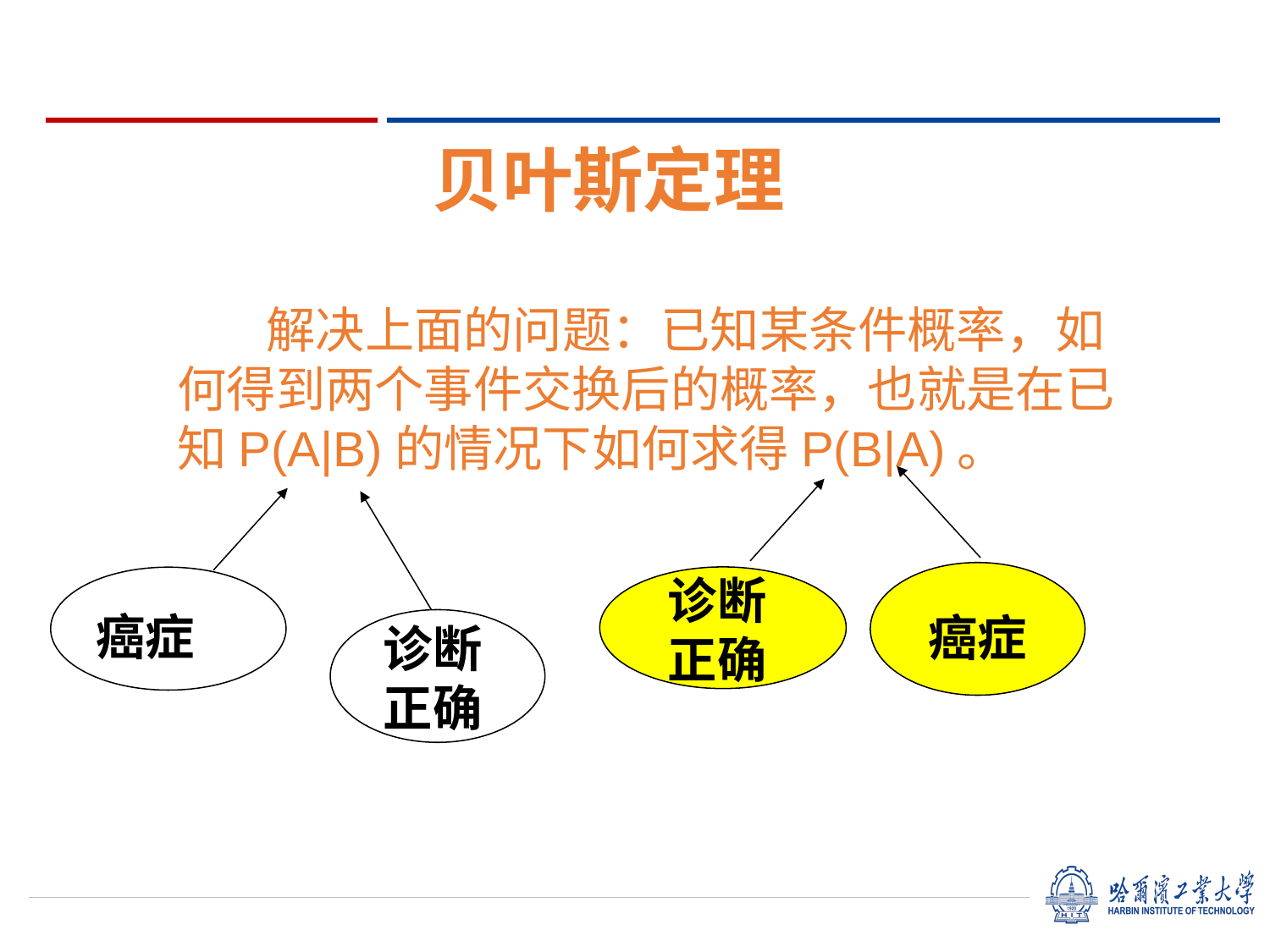

贝叶斯定理
       解决上面的问题：已知某条件概率，如何得到两个事件交换后的概率，也就是在已知P(A|B)的情况下如何求得P(B|A)。

诊断正确

癌症
癌症

诊断正确